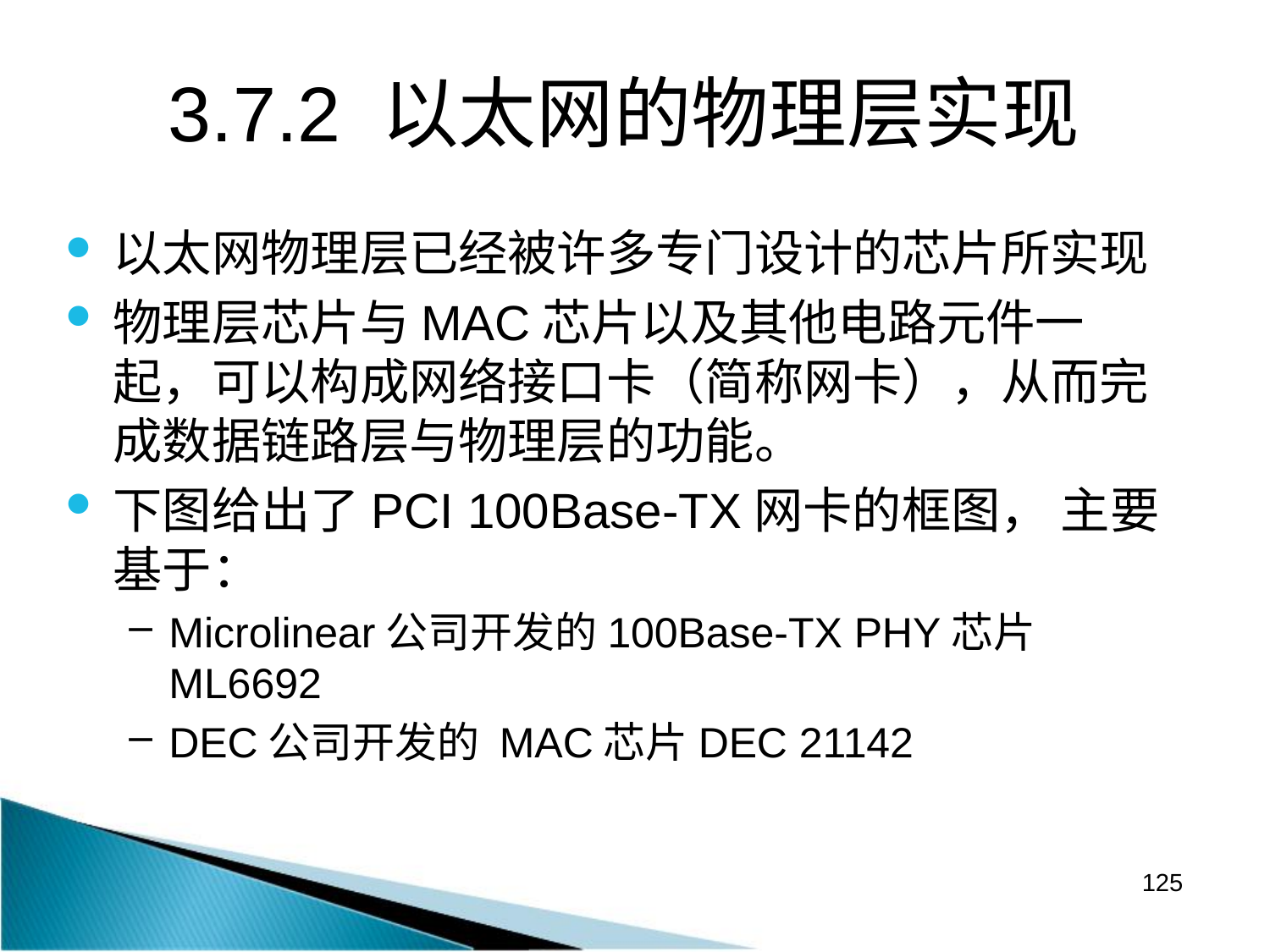

# 3.7.2 以太网的物理层实现
以太网物理层已经被许多专门设计的芯片所实现
物理层芯片与MAC芯片以及其他电路元件一起，可以构成网络接口卡（简称网卡），从而完成数据链路层与物理层的功能。
下图给出了PCI 100Base-TX网卡的框图， 主要基于：
Microlinear公司开发的100Base-TX PHY芯片ML6692
DEC公司开发的 MAC芯片DEC 21142
125